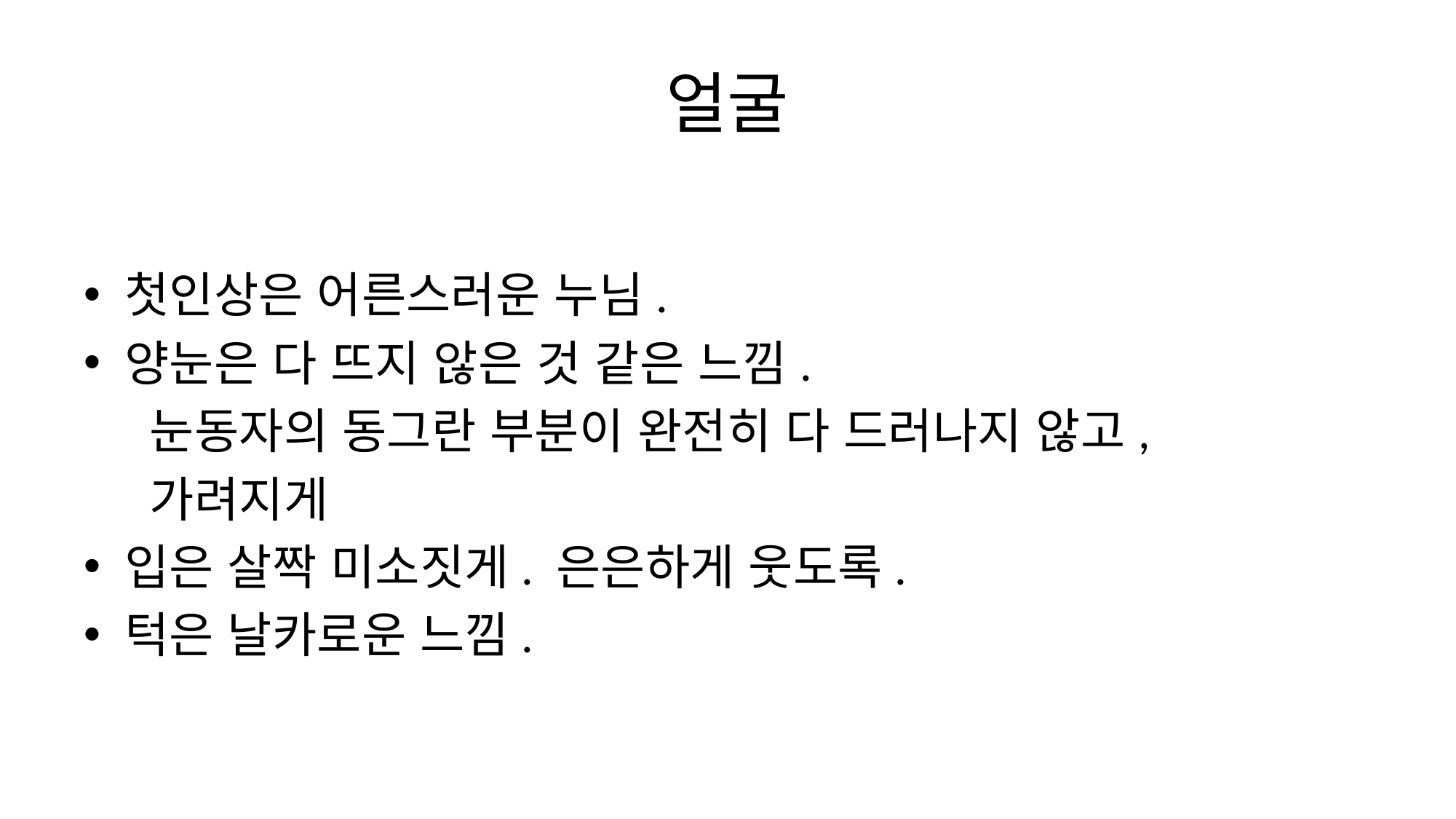

# 얼굴

첫인상은 어른스러운 누님.
양눈은 다 뜨지 않은 것 같은 느낌.
    눈동자의 동그란 부분이 완전히 다 드러나지 않고,
    가려지게
입은 살짝 미소짓게. 은은하게 웃도록.
턱은 날카로운 느낌.